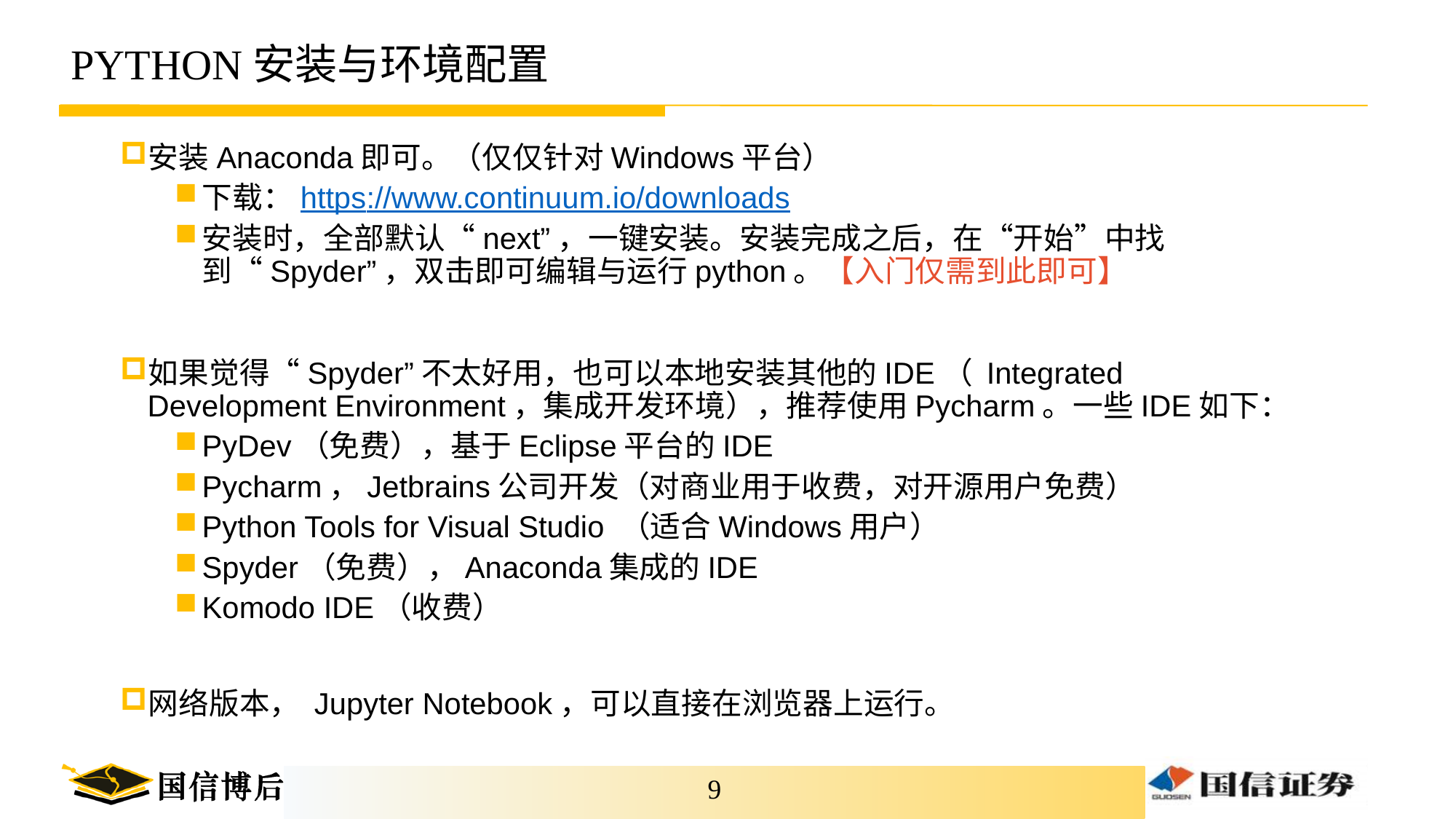

# PYTHON安装与环境配置
安装Anaconda即可。（仅仅针对Windows平台）
下载：https://www.continuum.io/downloads
安装时，全部默认“next”，一键安装。安装完成之后，在“开始”中找到“Spyder”，双击即可编辑与运行python。【入门仅需到此即可】

如果觉得“Spyder”不太好用，也可以本地安装其他的IDE（ Integrated Development Environment，集成开发环境），推荐使用Pycharm。一些IDE如下：
PyDev（免费），基于Eclipse平台的IDE
Pycharm，Jetbrains公司开发（对商业用于收费，对开源用户免费）
Python Tools for Visual Studio （适合Windows用户）
Spyder（免费），Anaconda集成的IDE
Komodo IDE（收费）

网络版本， Jupyter Notebook，可以直接在浏览器上运行。

9